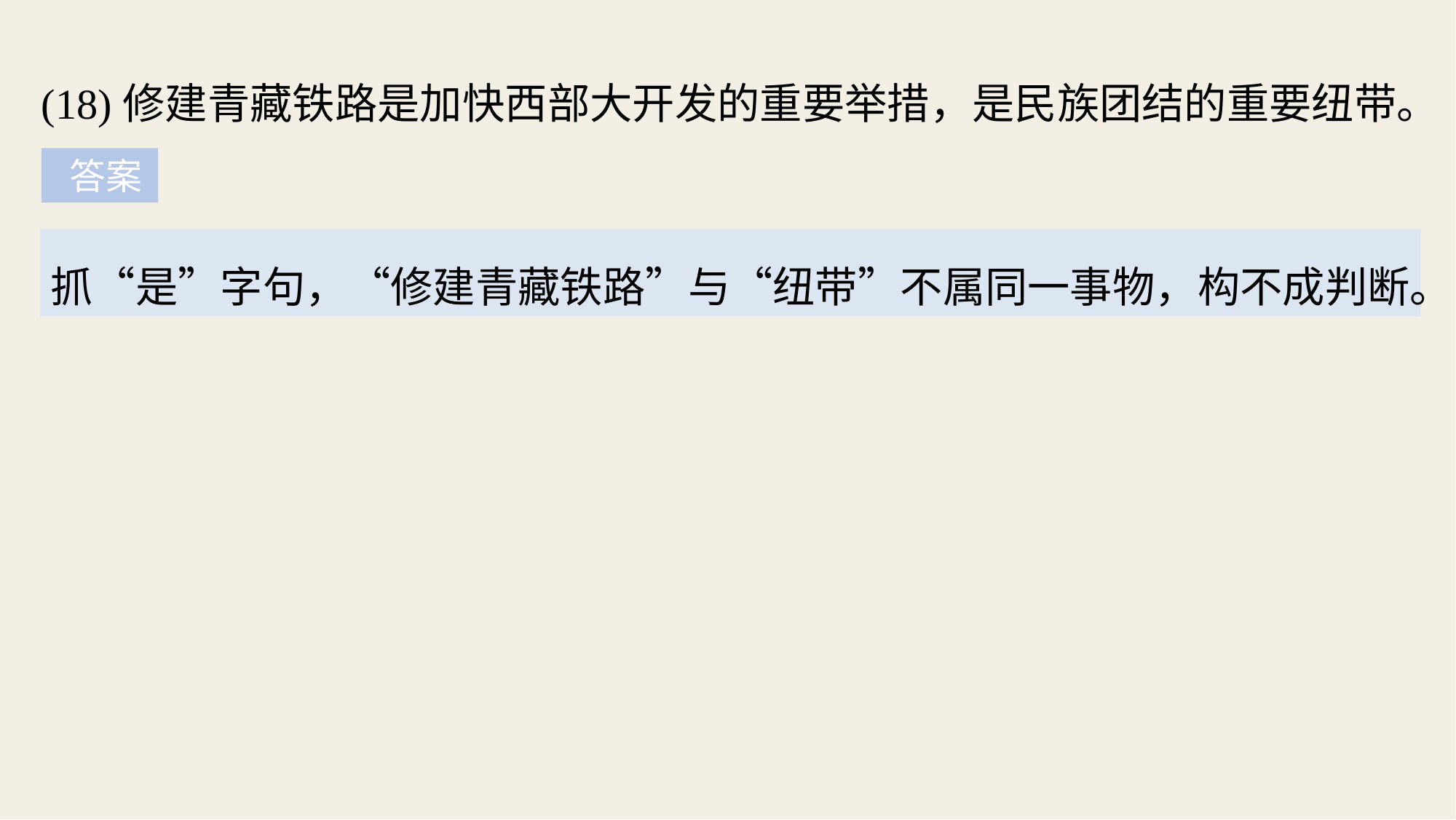

(18)修建青藏铁路是加快西部大开发的重要举措，是民族团结的重要纽带。
 答案
抓“是”字句，“修建青藏铁路”与“纽带”不属同一事物，构不成判断。